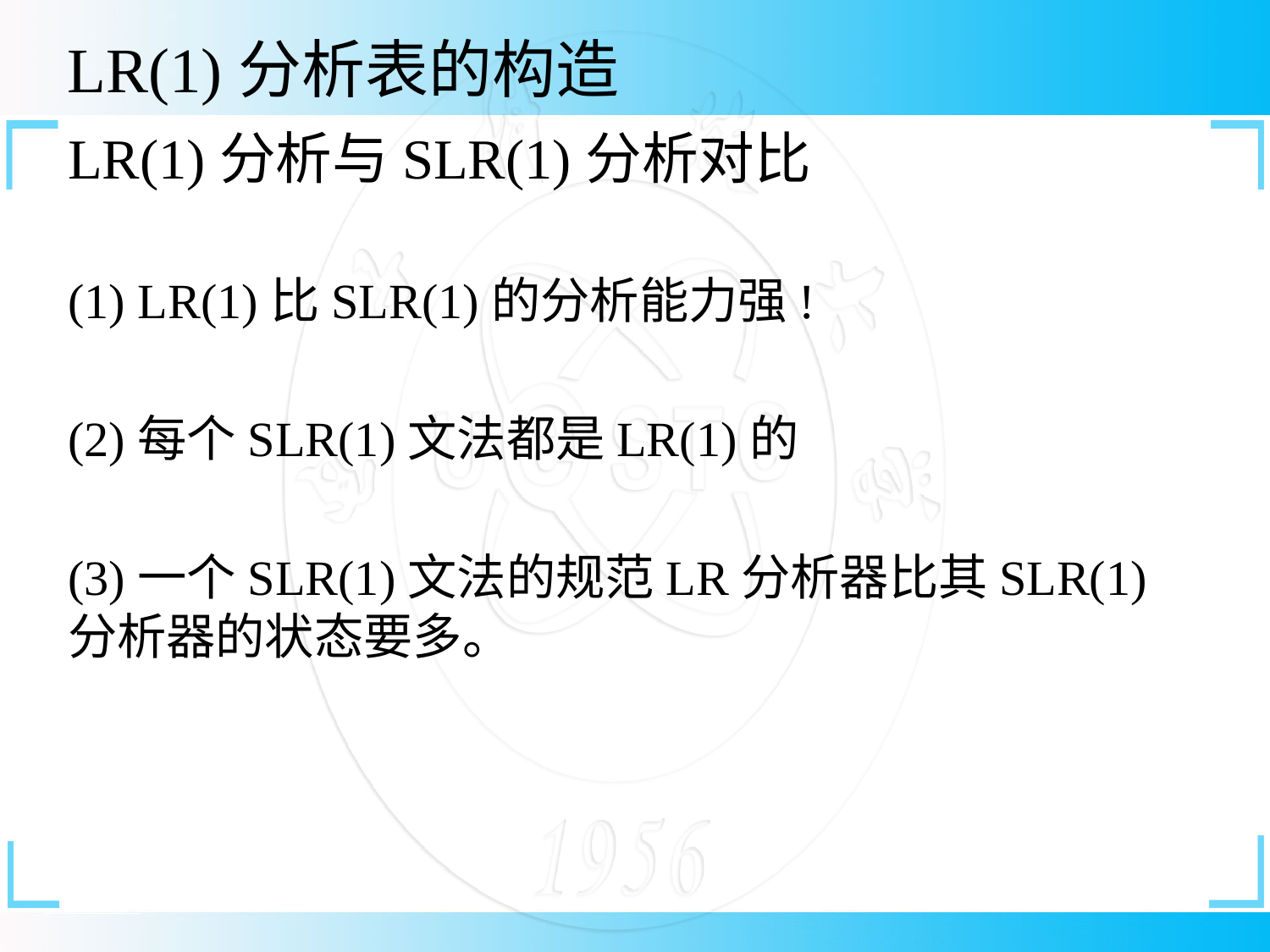

LR(1)分析表的构造
LR(1)分析与SLR(1)分析对比

(1) LR(1)比SLR(1)的分析能力强!

(2)每个SLR(1)文法都是LR(1)的

(3)一个SLR(1)文法的规范LR分析器比其SLR(1)分析器的状态要多。